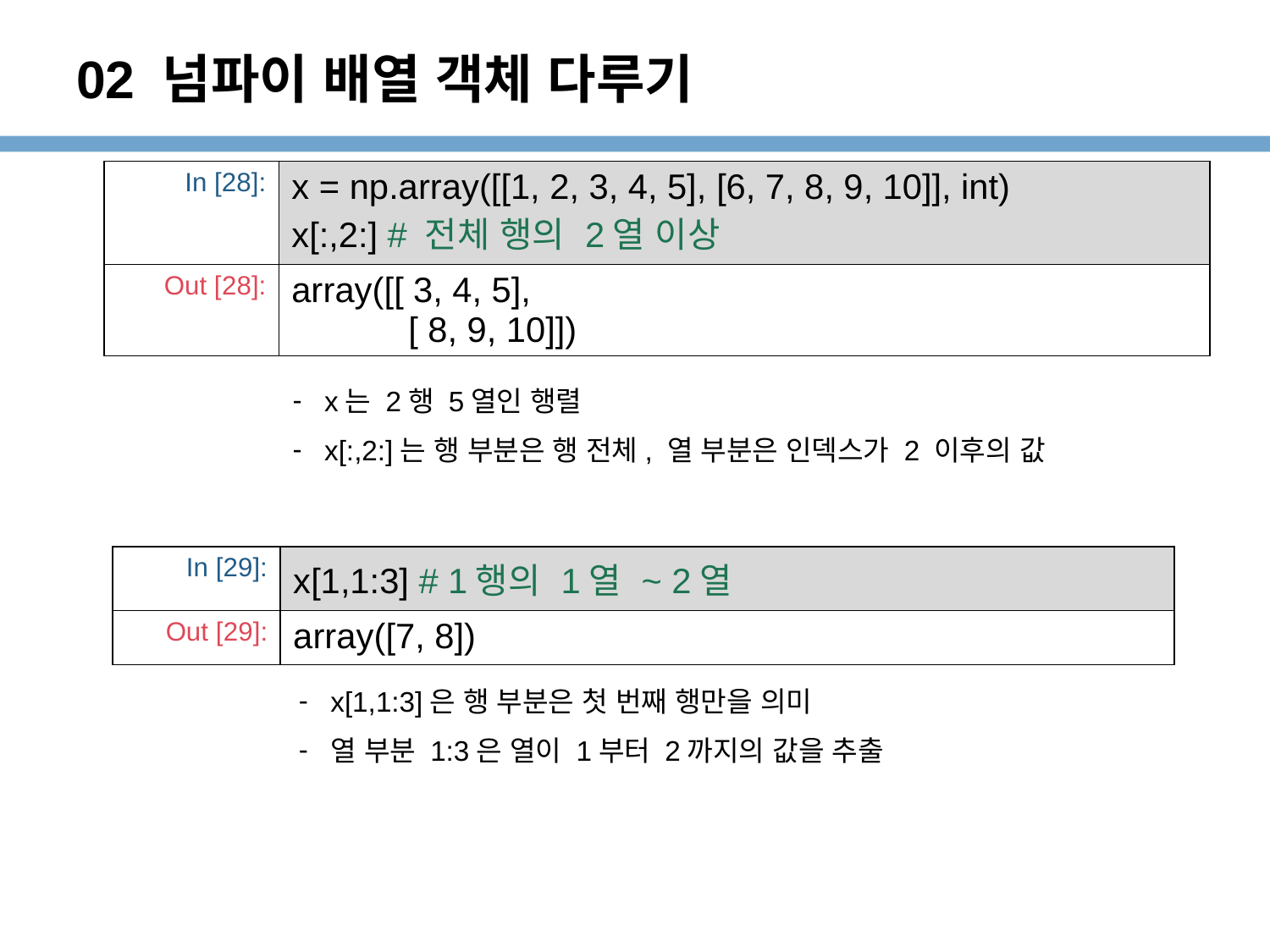

# 02 넘파이 배열 객체 다루기
| In [28]: | x = np.array([[1, 2, 3, 4, 5], [6, 7, 8, 9, 10]], int) x[:,2:] # 전체 행의 2열 이상 |
| --- | --- |
| Out [28]: | array([[ 3, 4, 5], [ 8, 9, 10]]) |
x는 2행 5열인 행렬
x[:,2:]는 행 부분은 행 전체, 열 부분은 인덱스가 2 이후의 값
| In [29]: | x[1,1:3] # 1행의 1열 ~ 2열 |
| --- | --- |
| Out [29]: | array([7, 8]) |
x[1,1:3]은 행 부분은 첫 번째 행만을 의미
열 부분 1:3은 열이 1부터 2까지의 값을 추출